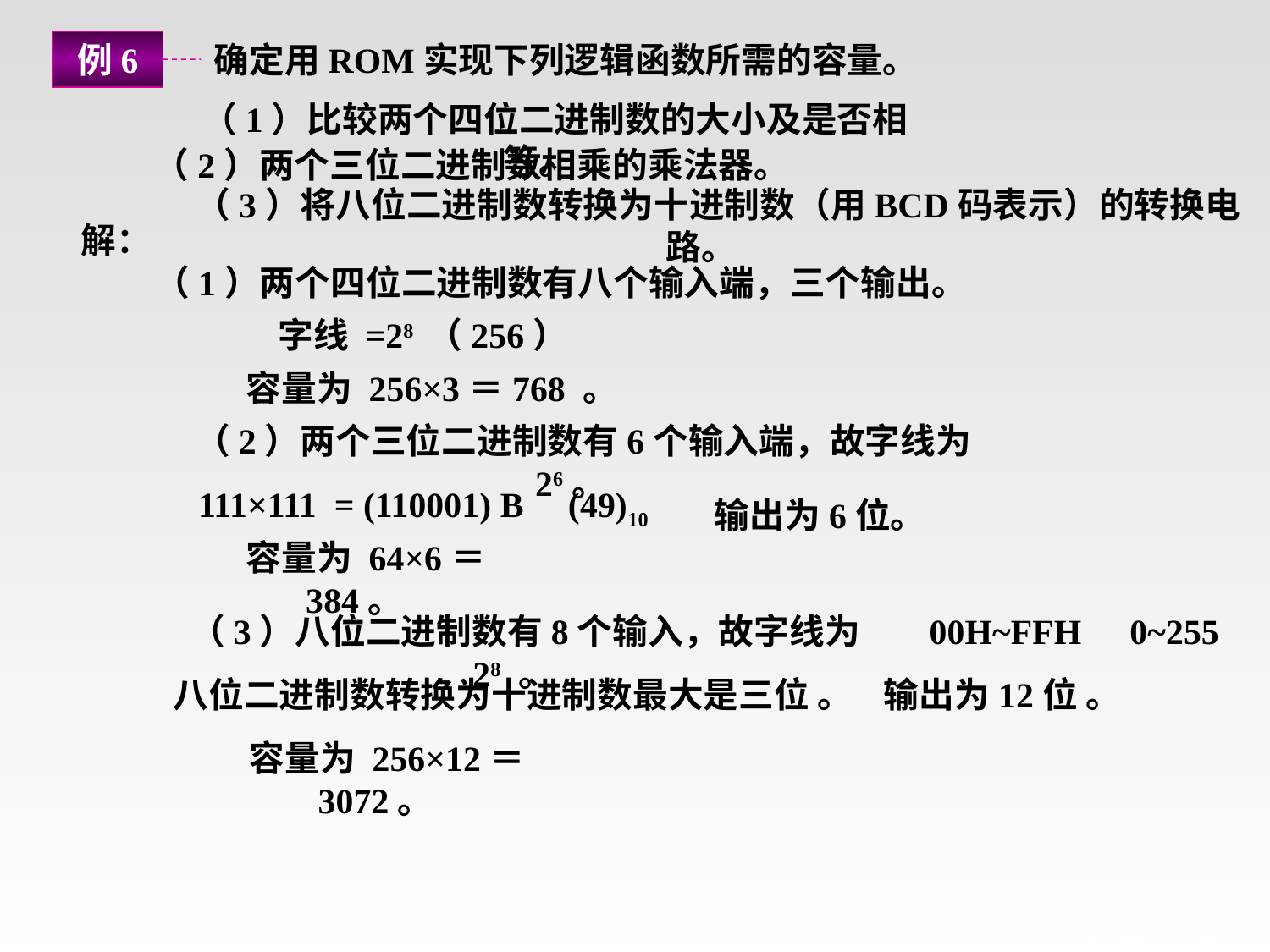

例6

确定用ROM实现下列逻辑函数所需的容量。
（1）比较两个四位二进制数的大小及是否相等。
（2）两个三位二进制数相乘的乘法器。
（3）将八位二进制数转换为十进制数（用BCD码表示）的转换电路。
解：
（1）两个四位二进制数有八个输入端，三个输出。
字线 =28 （256）
容量为 256×3＝768 。
（2）两个三位二进制数有6个输入端，故字线为26。
111×111  = (110001) B     (49)10
输出为6位。
容量为 64×6＝384。
（3）八位二进制数有8个输入，故字线为28 。
00H~FFH
0~255
八位二进制数转换为十进制数最大是三位 。
输出为12位 。
容量为 256×12＝3072。
# ROM容量确定